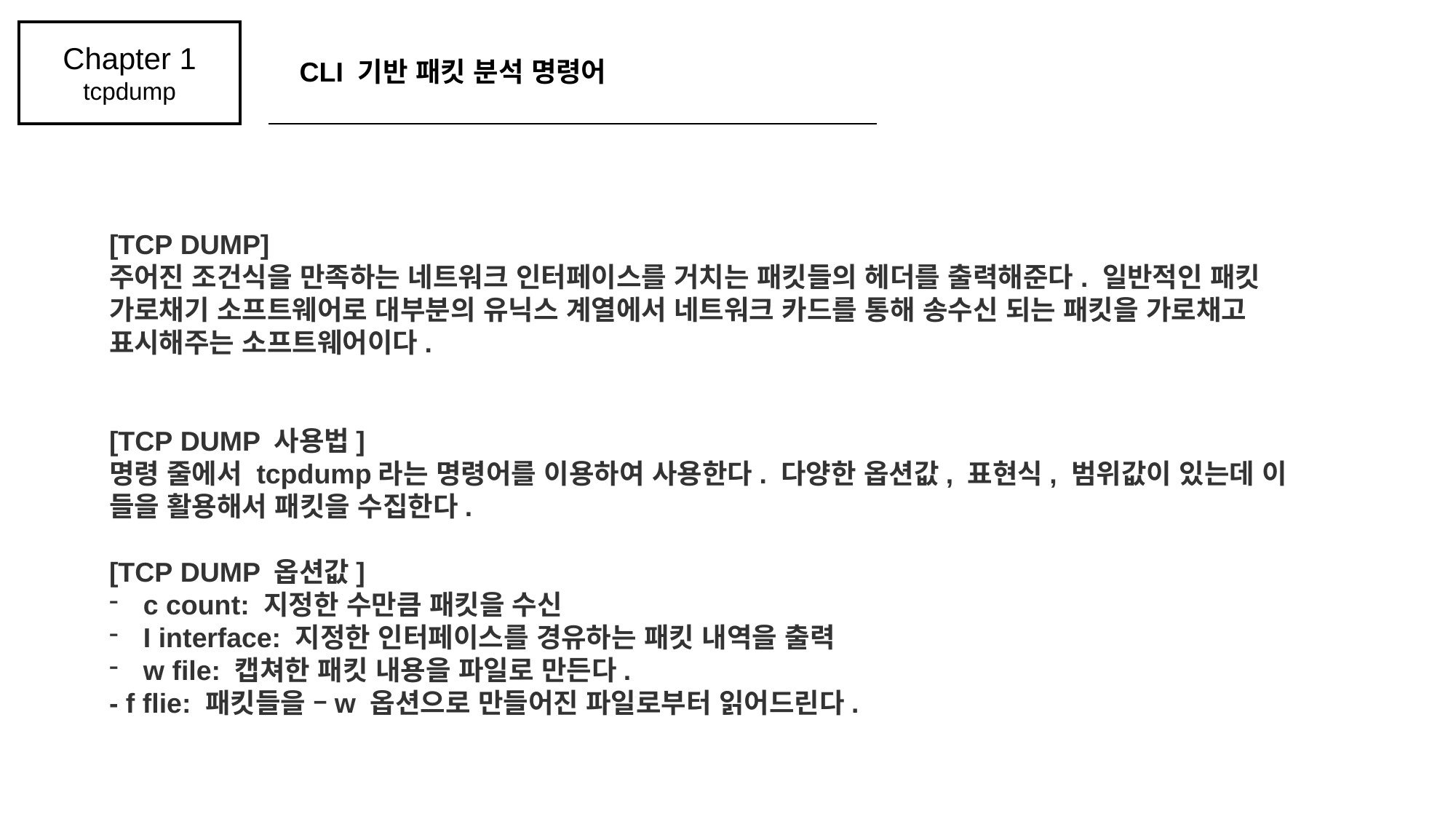

Chapter 1
tcpdump
CLI 기반 패킷 분석 명령어
[TCP DUMP]
주어진 조건식을 만족하는 네트워크 인터페이스를 거치는 패킷들의 헤더를 출력해준다. 일반적인 패킷 가로채기 소프트웨어로 대부분의 유닉스 계열에서 네트워크 카드를 통해 송수신 되는 패킷을 가로채고 표시해주는 소프트웨어이다.

[TCP DUMP 사용법]
명령 줄에서 tcpdump라는 명령어를 이용하여 사용한다. 다양한 옵션값, 표현식, 범위값이 있는데 이 들을 활용해서 패킷을 수집한다.

[TCP DUMP 옵션값]
c count: 지정한 수만큼 패킷을 수신
I interface: 지정한 인터페이스를 경유하는 패킷 내역을 출력
w file: 캡쳐한 패킷 내용을 파일로 만든다.
- f flie: 패킷들을 –w 옵션으로 만들어진 파일로부터 읽어드린다.